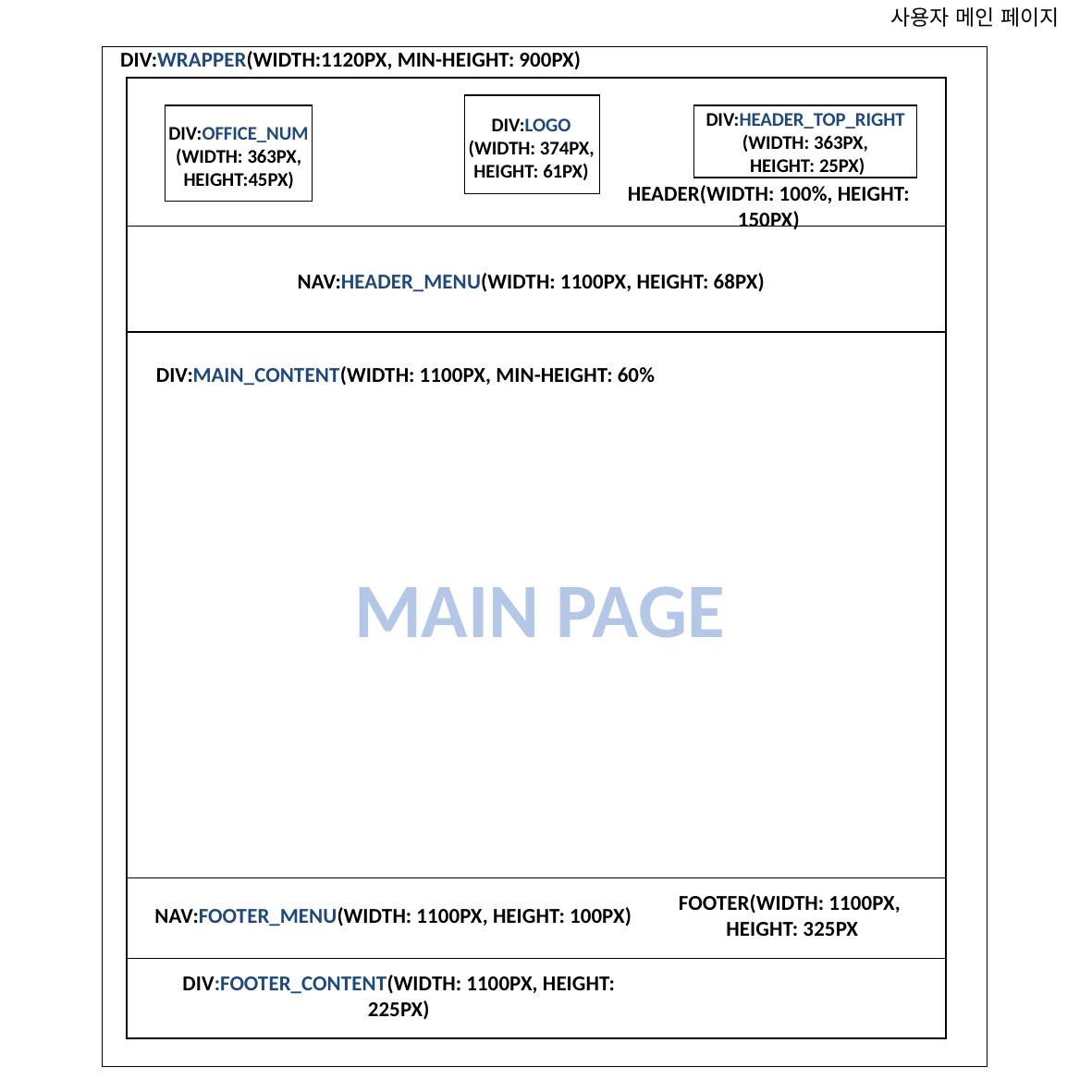

사용자 메인 페이지
DIV:WRAPPER(WIDTH:1120PX, MIN-HEIGHT: 900PX)

DIV:HEADER_TOP_RIGHT
(WIDTH: 363PX,
 HEIGHT: 25PX)

DIV:LOGO
(WIDTH: 374PX,
HEIGHT: 61PX)
DIV:OFFICE_NUM(WIDTH: 363PX, HEIGHT:45PX)
HEADER(WIDTH: 100%, HEIGHT: 150PX)

NAV:HEADER_MENU(WIDTH: 1100PX, HEIGHT: 68PX)

DIV:MAIN_CONTENT(WIDTH: 1100PX, MIN-HEIGHT: 60%
MAIN PAGE
NAV:FOOTER_MENU(WIDTH: 1100PX, HEIGHT: 100PX)
FOOTER(WIDTH: 1100PX,
 HEIGHT: 325PX

DIV:FOOTER_CONTENT(WIDTH: 1100PX, HEIGHT: 225PX)